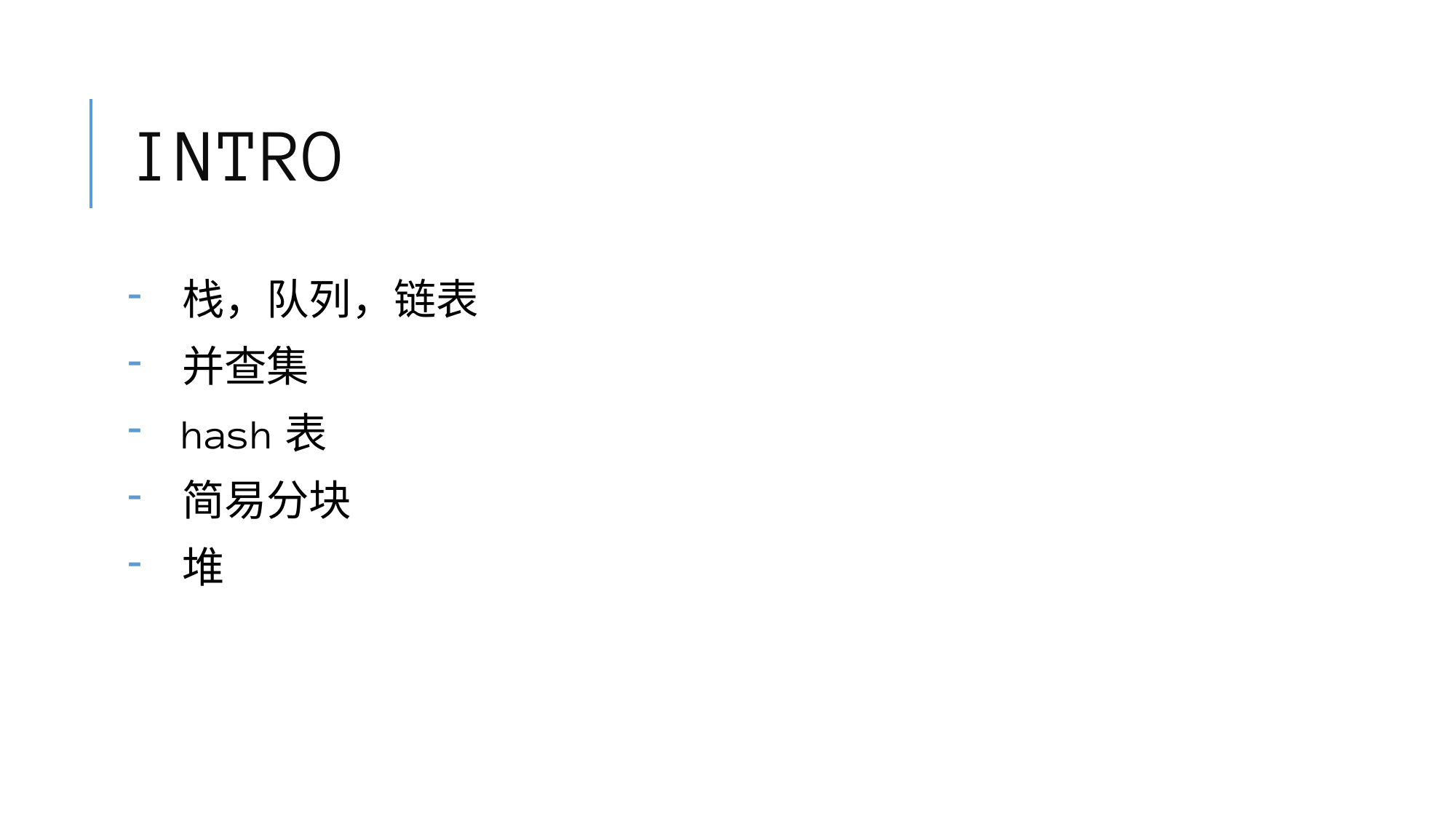

# intro
栈，队列，链表
并查集
hash表
简易分块
堆